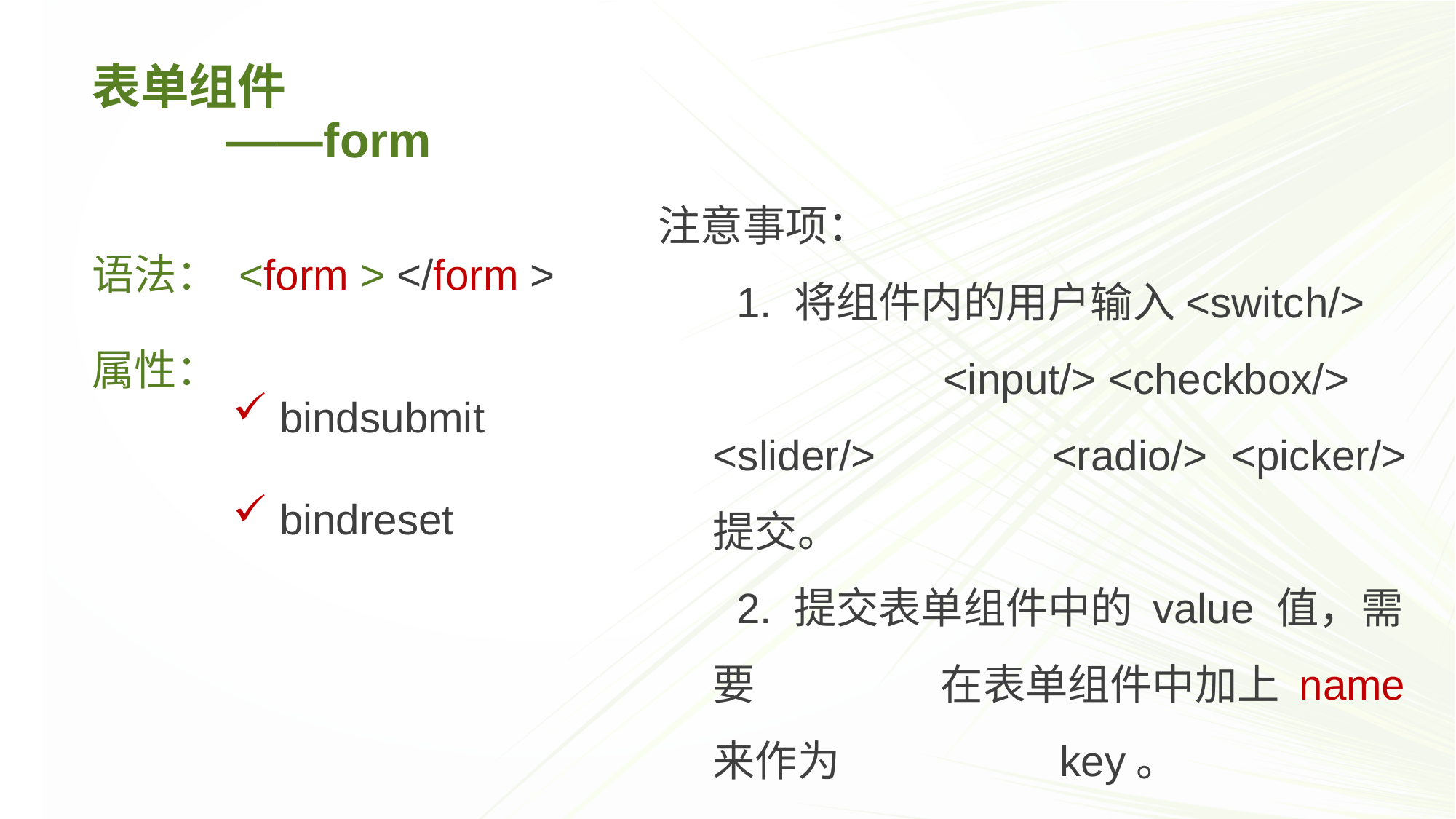

语法： <form > </form >
表单组件
          ——form
注意事项：
  1. 将组件内的用户输入<switch/>  	  	 <input/> <checkbox/> <slider/> 	 	 <radio/>  <picker/> 提交。
  2. 提交表单组件中的 value 值，需要	 	 在表单组件中加上 name 来作为   	    	 key。

属性：

 bindsubmit
 bindreset